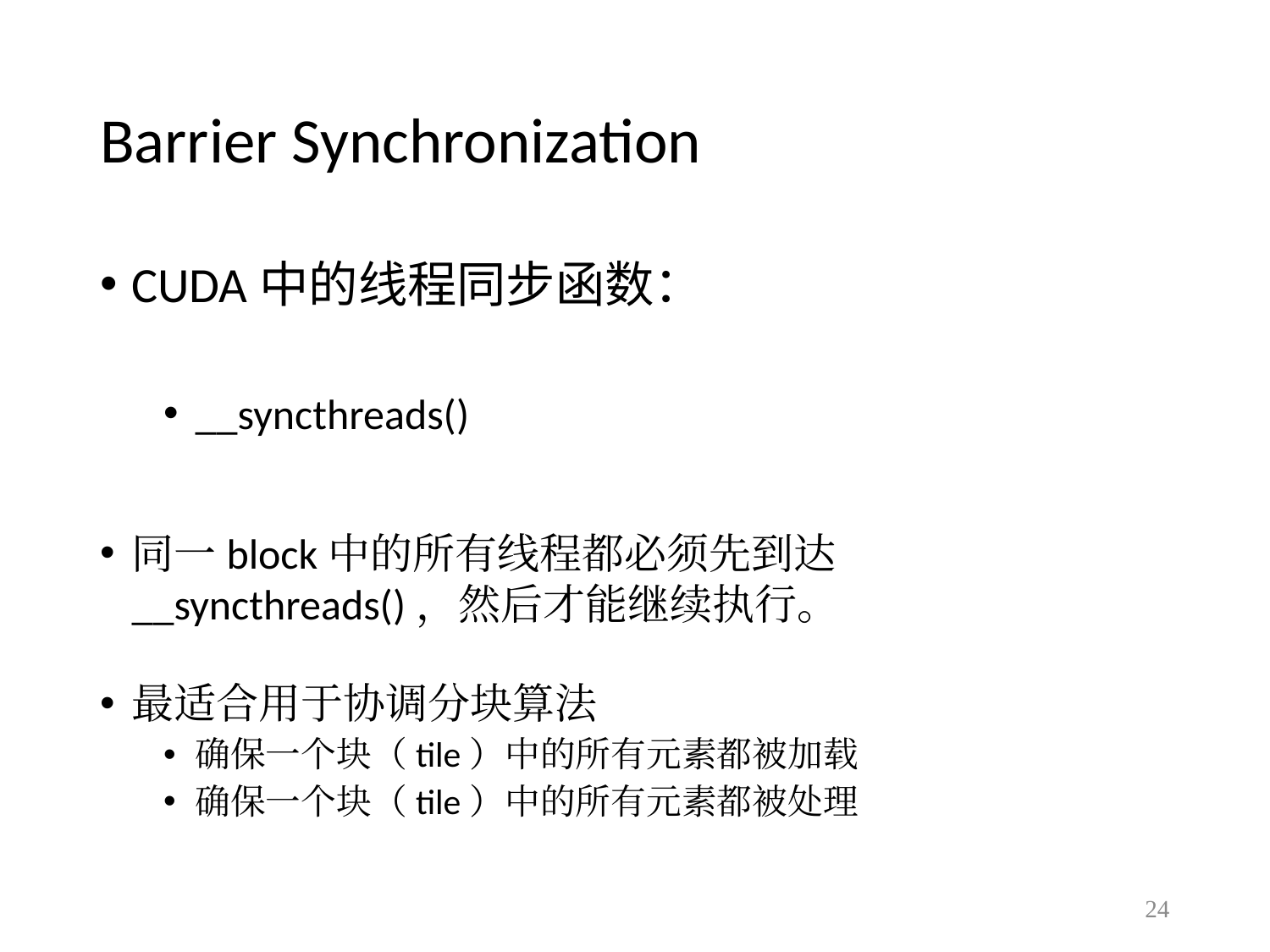

# Barrier Synchronization
CUDA中的线程同步函数：

__syncthreads()

同一block中的所有线程都必须先到达 __syncthreads()，然后才能继续执行。

最适合用于协调分块算法
确保一个块（tile）中的所有元素都被加载
确保一个块（tile）中的所有元素都被处理
24